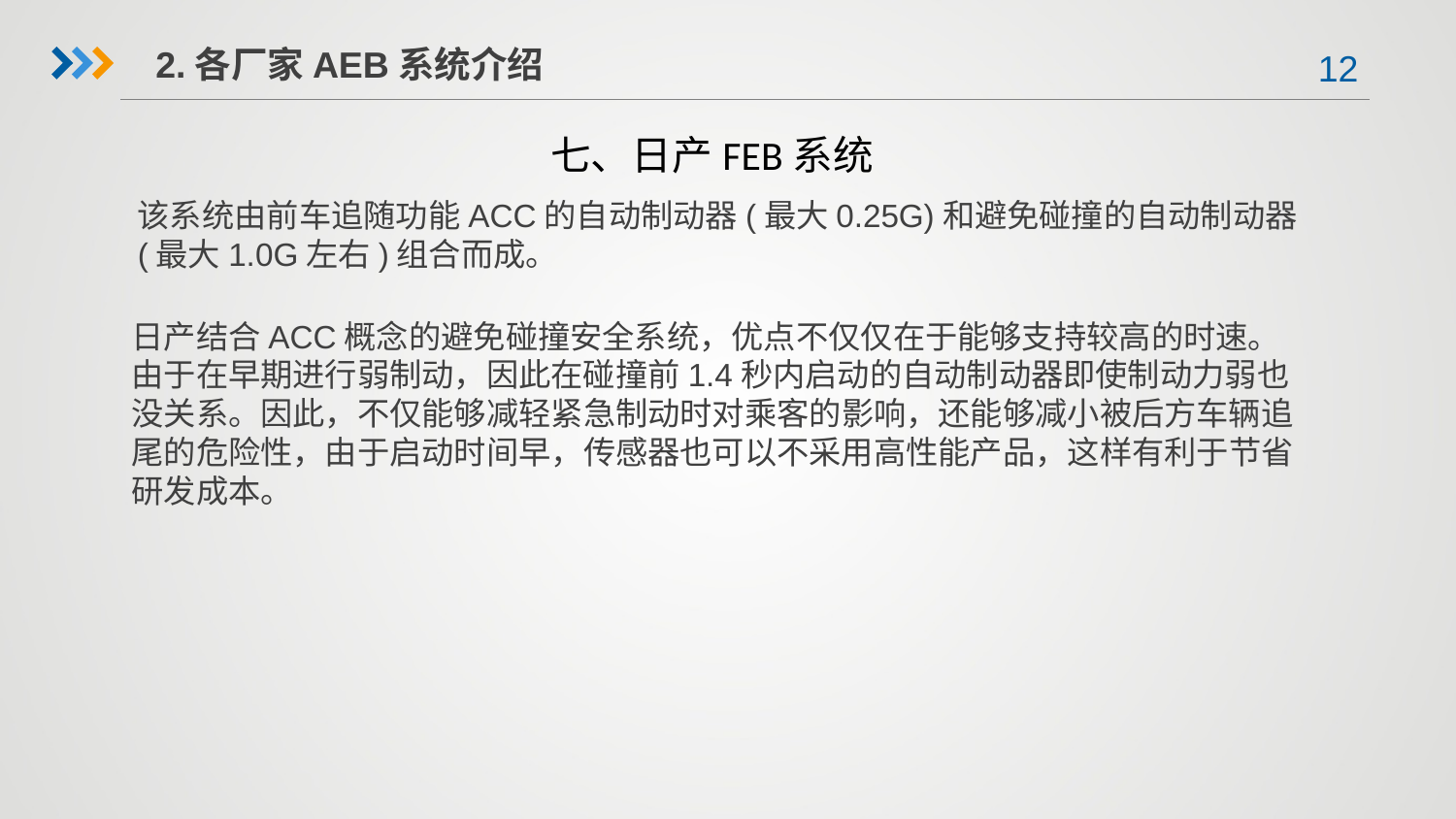

2.各厂家AEB系统介绍
七、日产FEB系统
该系统由前车追随功能ACC的自动制动器(最大0.25G)和避免碰撞的自动制动器(最大1.0G左右)组合而成。
日产结合ACC概念的避免碰撞安全系统，优点不仅仅在于能够支持较高的时速。由于在早期进行弱制动，因此在碰撞前1.4秒内启动的自动制动器即使制动力弱也没关系。因此，不仅能够减轻紧急制动时对乘客的影响，还能够减小被后方车辆追尾的危险性，由于启动时间早，传感器也可以不采用高性能产品，这样有利于节省研发成本。